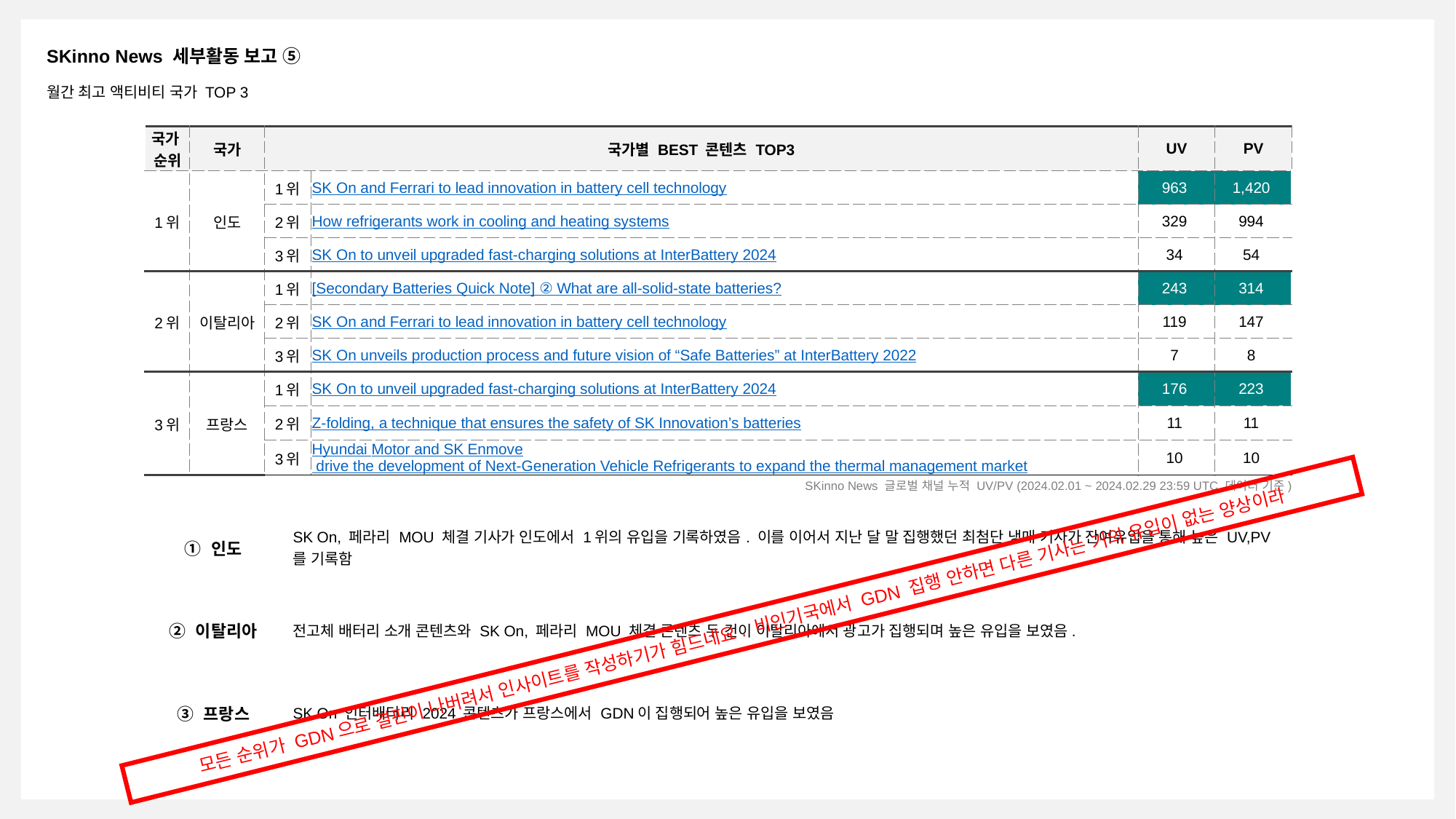

SKinno News 세부활동 보고 ⑤
월간 최고 액티비티 국가 TOP 3
| 국가 순위 | 국가 | 국가별 BEST 콘텐츠 TOP3 |  | UV | PV |
| --- | --- | --- | --- | --- | --- |
| 1위 | 인도 | 1위 | SK On and Ferrari to lead innovation in battery cell technology | 963 | 1,420 |
|  |  | 2위 | How refrigerants work in cooling and heating systems | 329 | 994 |
|  |  | 3위 | SK On to unveil upgraded fast-charging solutions at InterBattery 2024 | 34 | 54 |
| 2위 | 이탈리아 | 1위 | [Secondary Batteries Quick Note] ② What are all-solid-state batteries? | 243 | 314 |
|  |  | 2위 | SK On and Ferrari to lead innovation in battery cell technology | 119 | 147 |
|  |  | 3위 | SK On unveils production process and future vision of “Safe Batteries” at InterBattery 2022 | 7 | 8 |
| 3위 | 프랑스 | 1위 | SK On to unveil upgraded fast-charging solutions at InterBattery 2024 | 176 | 223 |
|  |  | 2위 | Z-folding, a technique that ensures the safety of SK Innovation’s batteries | 11 | 11 |
|  |  | 3위 | Hyundai Motor and SK Enmove drive the development of Next-Generation Vehicle Refrigerants to expand the thermal management market | 10 | 10 |
SKinno News 글로벌 채널 누적 UV/PV (2024.02.01 ~ 2024.02.29 23:59 UTC 데이터 기준)
| ① 인도 | SK On, 페라리 MOU 체결 기사가 인도에서 1위의 유입을 기록하였음. 이를 이어서 지난 달 말 집행했던 최첨단 냉매 기사가 잔여유입을 통해 높은 UV,PV를 기록함 |
| --- | --- |
| ② 이탈리아 | 전고체 배터리 소개 콘텐츠와 SK On, 페라리 MOU 체결 콘텐츠 두 건이 이탈리아에서 광고가 집행되며 높은 유입을 보였음. |
| ③ 프랑스 | SK On 인터배터리 2024 콘텐츠가 프랑스에서 GDN이 집행되어 높은 유입을 보였음 |
모든 순위가 GDN으로 결판이 나버려서 인사이트를 작성하기가 힘드네요. 비인기국에서 GDN 집행 안하면 다른 기사는 거의 유입이 없는 양상이라